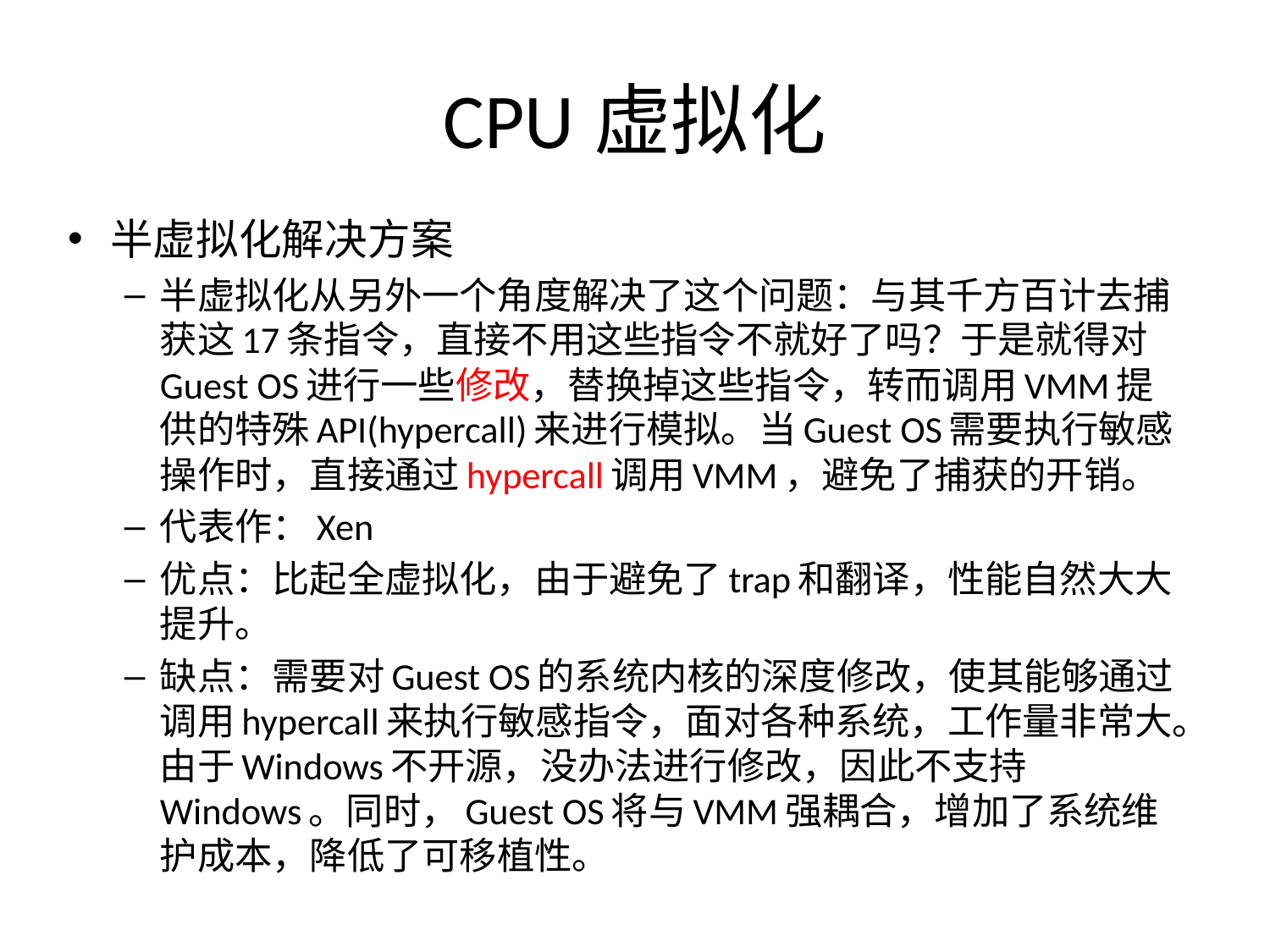

# CPU虚拟化
半虚拟化解决方案
半虚拟化从另外一个角度解决了这个问题：与其千方百计去捕获这17条指令，直接不用这些指令不就好了吗？于是就得对Guest OS进行一些修改，替换掉这些指令，转而调用VMM提供的特殊API(hypercall)来进行模拟。当Guest OS需要执行敏感操作时，直接通过hypercall调用VMM，避免了捕获的开销。
代表作：Xen
优点：比起全虚拟化，由于避免了trap和翻译，性能自然大大提升。
缺点：需要对Guest OS的系统内核的深度修改，使其能够通过调用hypercall来执行敏感指令，面对各种系统，工作量非常大。由于Windows不开源，没办法进行修改，因此不支持Windows。同时，Guest OS将与VMM强耦合，增加了系统维护成本，降低了可移植性。